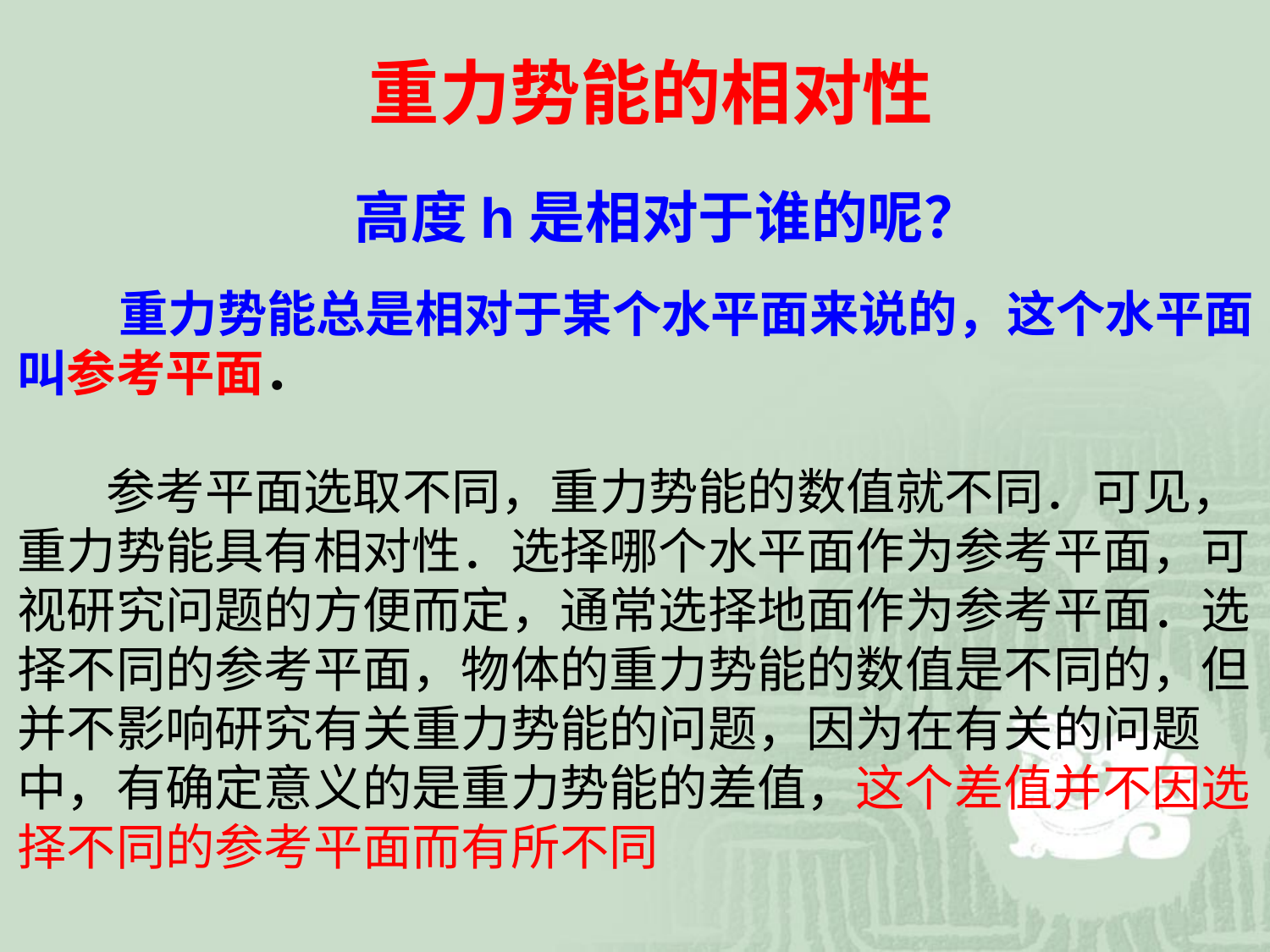

重力势能的相对性
高度h是相对于谁的呢？
        重力势能总是相对于某个水平面来说的，这个水平面叫参考平面．

       参考平面选取不同，重力势能的数值就不同．可见，重力势能具有相对性．选择哪个水平面作为参考平面，可视研究问题的方便而定，通常选择地面作为参考平面．选择不同的参考平面，物体的重力势能的数值是不同的，但并不影响研究有关重力势能的问题，因为在有关的问题中，有确定意义的是重力势能的差值，这个差值并不因选择不同的参考平面而有所不同